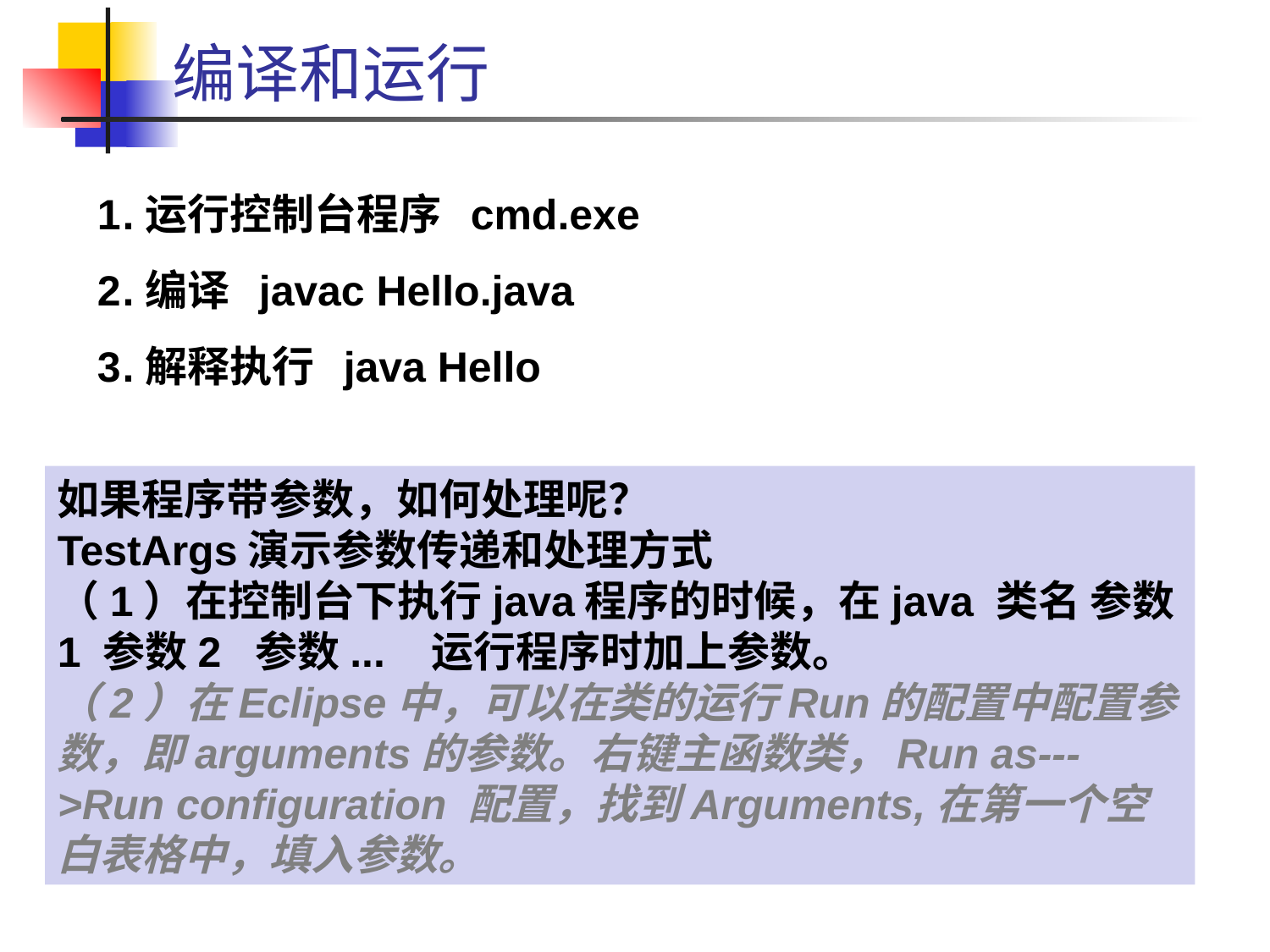

编译和运行
运行控制台程序  cmd.exe
编译  javac Hello.java
解释执行  java Hello
如果程序带参数，如何处理呢？
TestArgs演示参数传递和处理方式
（1）在控制台下执行java程序的时候，在java 类名 参数1 参数2  参数...   运行程序时加上参数。
（2）在Eclipse中，可以在类的运行Run的配置中配置参数，即arguments的参数。右键主函数类，Run as--->Run configuration 配置，找到Arguments,在第一个空白表格中，填入参数。